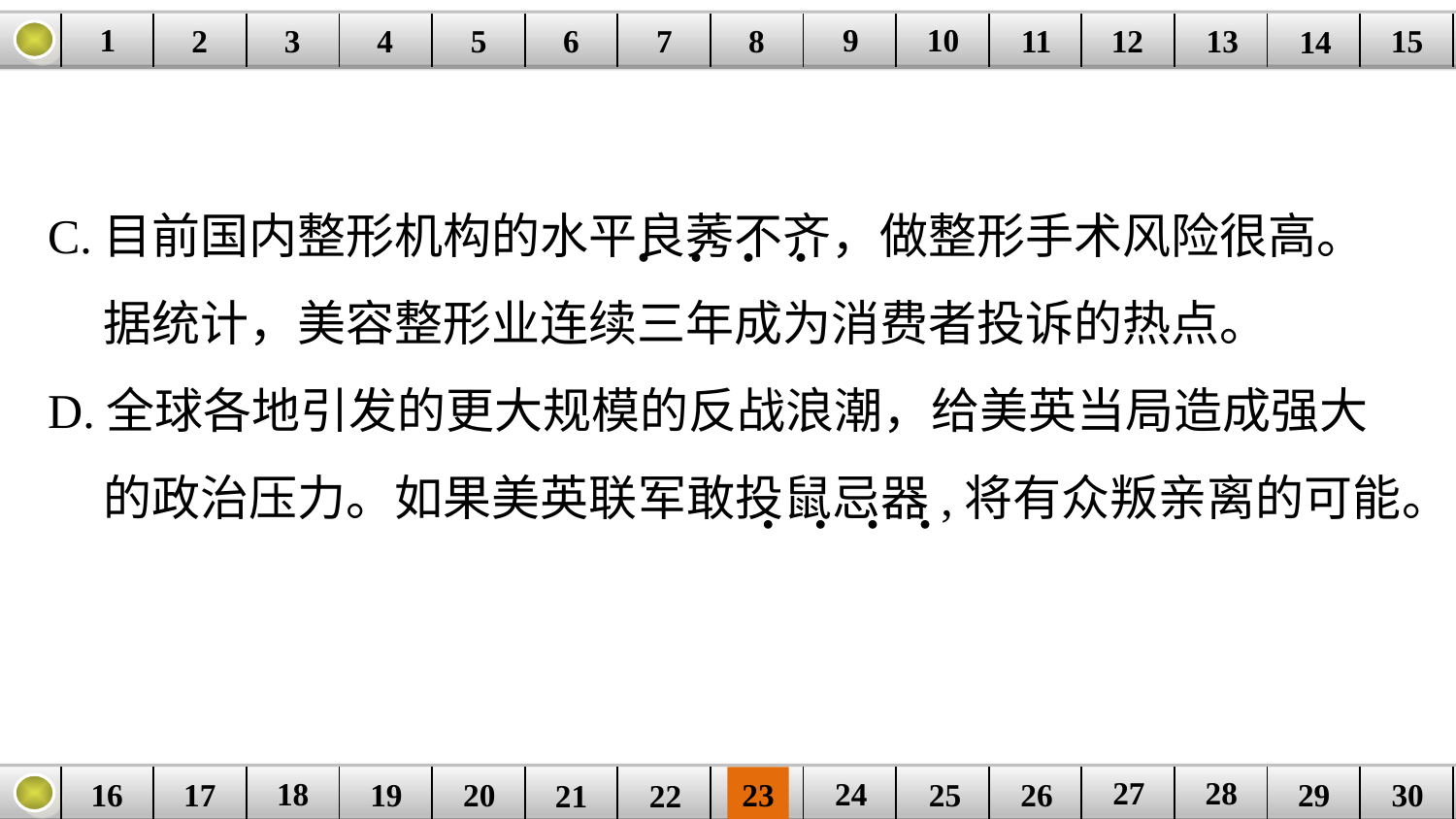

9
10
1
3
4
5
6
8
11
2
12
15
|  |  |  |  |  |  |  |  |  |  |  |  |  |  |  |
| --- | --- | --- | --- | --- | --- | --- | --- | --- | --- | --- | --- | --- | --- | --- |
7
13
14

C.目前国内整形机构的水平良莠不齐，做整形手术风险很高。
    据统计，美容整形业连续三年成为消费者投诉的热点。
D.全球各地引发的更大规模的反战浪潮，给美英当局造成强大
    的政治压力。如果美英联军敢投鼠忌器,将有众叛亲离的可能。
.   .   .   .
.   .   .   .

27
28
18
24
16
25
26
30
|  |  |  |  |  |  |  |  |  |  |  |  |  |  |  |
| --- | --- | --- | --- | --- | --- | --- | --- | --- | --- | --- | --- | --- | --- | --- |
23
17
19
20
29
21
22